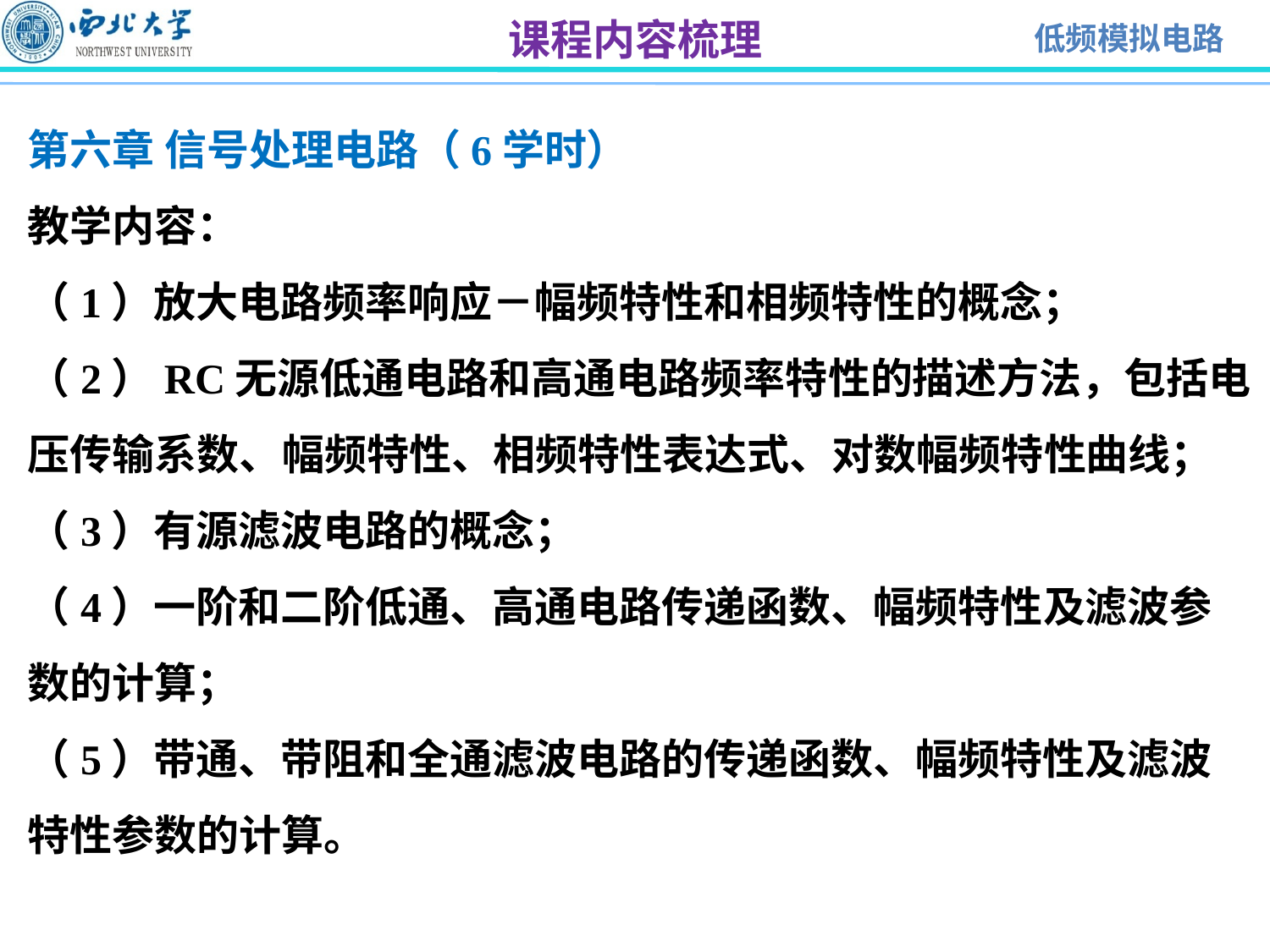

课程内容梳理
第六章 信号处理电路（6学时）
教学内容：
（1）放大电路频率响应－幅频特性和相频特性的概念；
（2）RC无源低通电路和高通电路频率特性的描述方法，包括电压传输系数、幅频特性、相频特性表达式、对数幅频特性曲线；
（3）有源滤波电路的概念；
（4）一阶和二阶低通、高通电路传递函数、幅频特性及滤波参数的计算；
（5）带通、带阻和全通滤波电路的传递函数、幅频特性及滤波特性参数的计算。
28